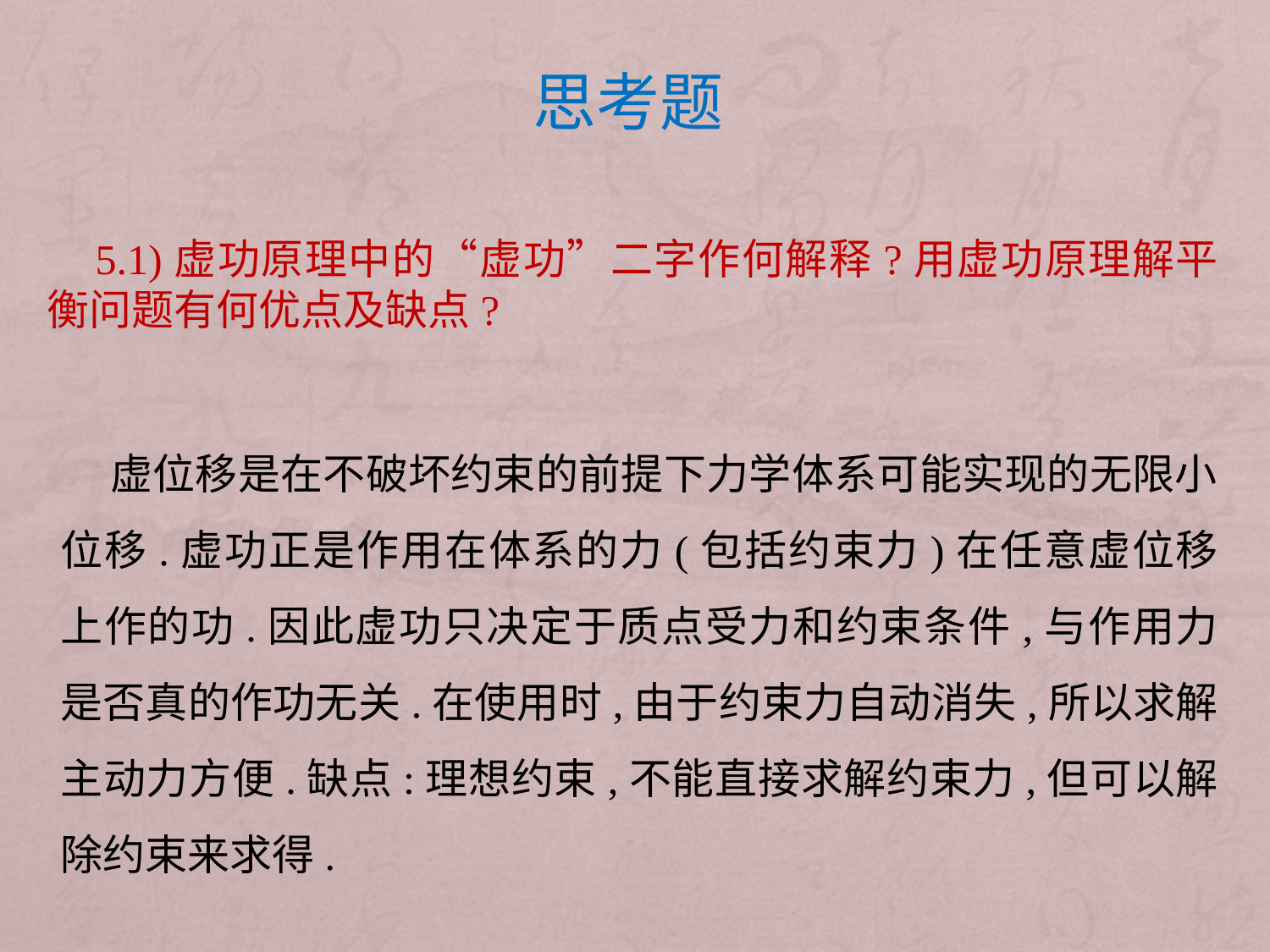

思考题
    5.1)虚功原理中的“虚功”二字作何解释?用虚功原理解平衡问题有何优点及缺点?
    虚位移是在不破坏约束的前提下力学体系可能实现的无限小位移.虚功正是作用在体系的力(包括约束力)在任意虚位移上作的功.因此虚功只决定于质点受力和约束条件,与作用力是否真的作功无关.在使用时,由于约束力自动消失,所以求解主动力方便.缺点:理想约束,不能直接求解约束力,但可以解除约束来求得.